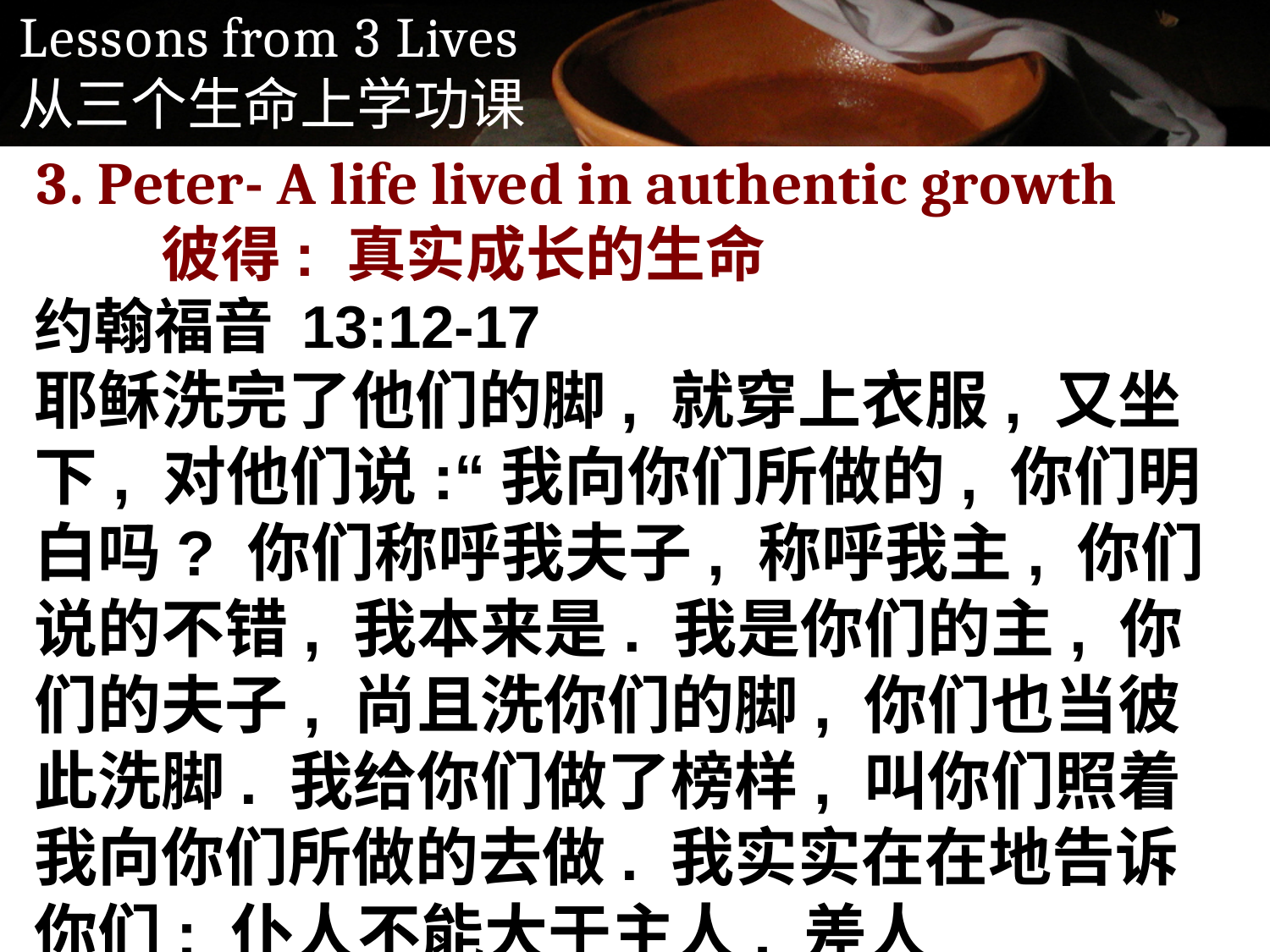

3. Peter- A life lived in authentic growth
	彼得: 真实成长的生命
约翰福音 13:12-17
耶稣洗完了他们的脚, 就穿上衣服, 又坐下, 对他们说:“我向你们所做的, 你们明白吗? 你们称呼我夫子, 称呼我主, 你们说的不错, 我本来是. 我是你们的主, 你们的夫子, 尚且洗你们的脚, 你们也当彼此洗脚. 我给你们做了榜样, 叫你们照着我向你们所做的去做. 我实实在在地告诉你们: 仆人不能大于主人, 差人